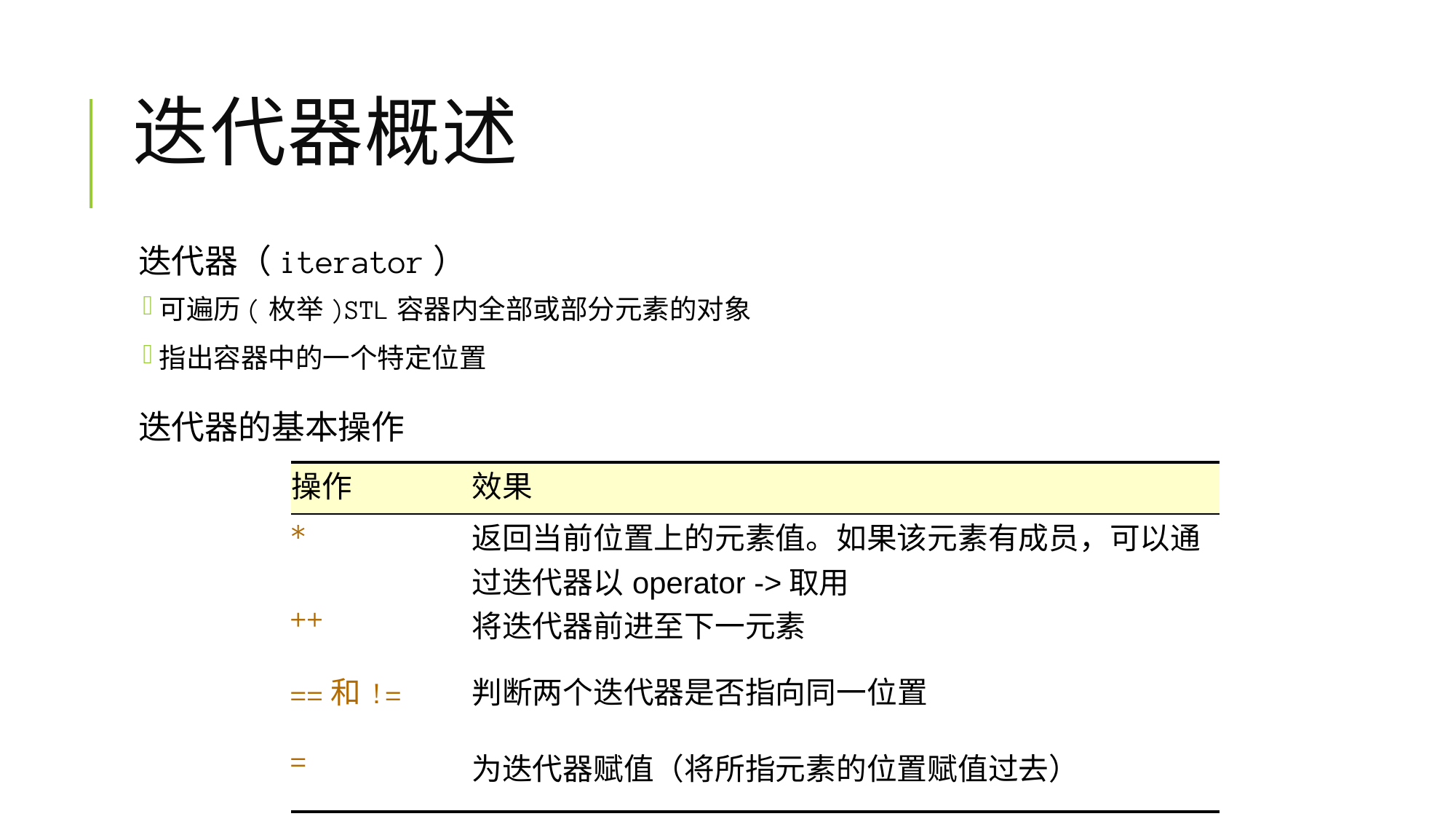

# 迭代器概述
迭代器（iterator）
可遍历(枚举)STL容器内全部或部分元素的对象
指出容器中的一个特定位置
迭代器的基本操作
| 操作 | 效果 |
| --- | --- |
| \* | 返回当前位置上的元素值。如果该元素有成员，可以通过迭代器以operator ->取用 |
| ++ | 将迭代器前进至下一元素 |
| ==和!= | 判断两个迭代器是否指向同一位置 |
| = | 为迭代器赋值（将所指元素的位置赋值过去） |